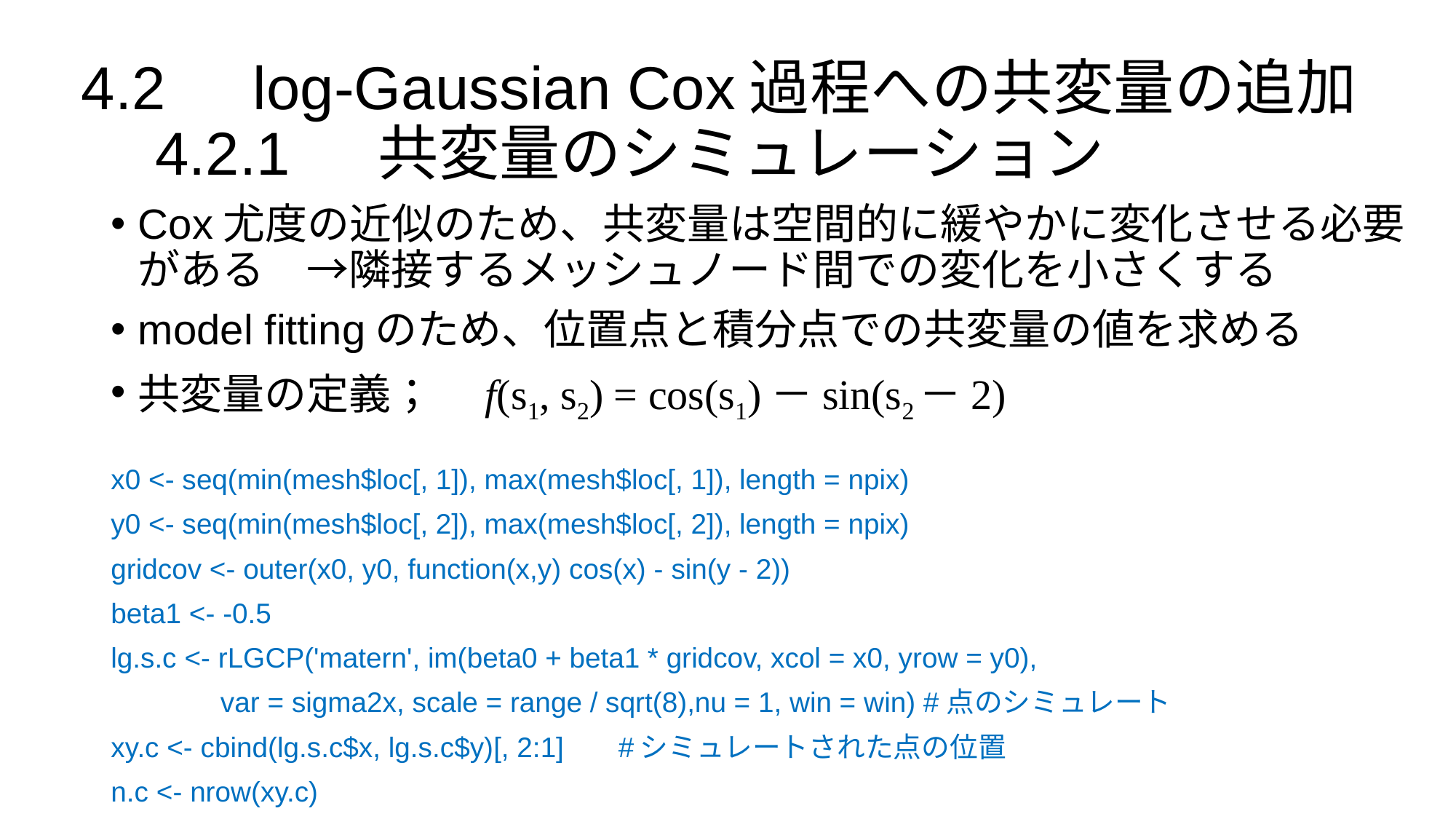

# 4.2　log-Gaussian Cox過程への共変量の追加 　4.2.1　 共変量のシミュレーション
Cox尤度の近似のため、共変量は空間的に緩やかに変化させる必要がある　→隣接するメッシュノード間での変化を小さくする
model fittingのため、位置点と積分点での共変量の値を求める
共変量の定義；　f(s1, s2) = cos(s1)－sin(s2－2)

x0 <- seq(min(mesh$loc[, 1]), max(mesh$loc[, 1]), length = npix)
y0 <- seq(min(mesh$loc[, 2]), max(mesh$loc[, 2]), length = npix)
gridcov <- outer(x0, y0, function(x,y) cos(x) - sin(y - 2))
beta1 <- -0.5
lg.s.c <- rLGCP('matern', im(beta0 + beta1 * gridcov, xcol = x0, yrow = y0),
              var = sigma2x, scale = range / sqrt(8),nu = 1, win = win) #点のシミュレート
xy.c <- cbind(lg.s.c$x, lg.s.c$y)[, 2:1] 	#シミュレートされた点の位置
n.c <- nrow(xy.c)